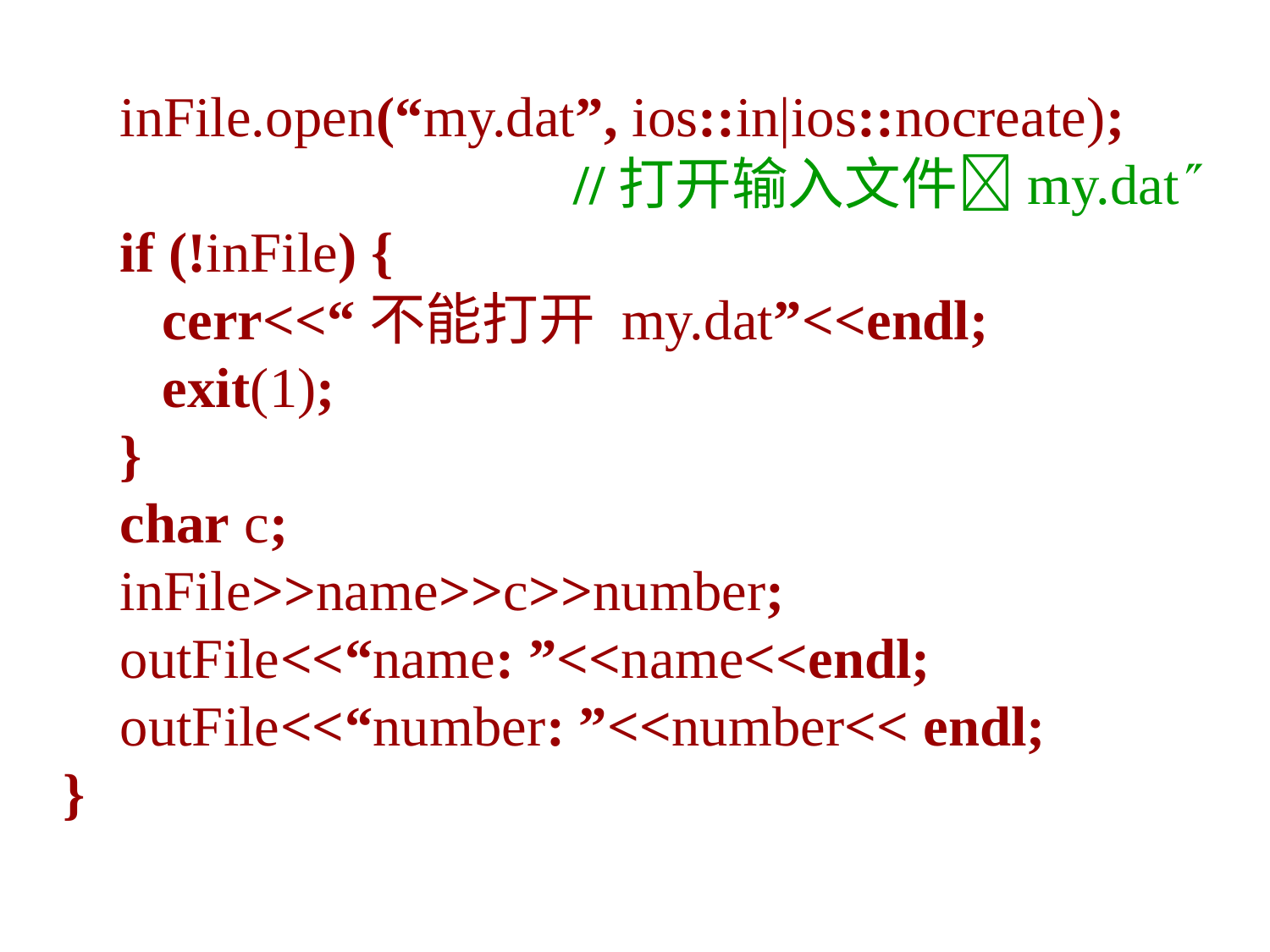

inFile.open(“my.dat”, ios::in|ios::nocreate);
                                    //打开输入文件″my.dat″
    if (!inFile) {
       cerr<<“不能打开 my.dat”<<endl;
       exit(1);
    }
    char c;
    inFile>>name>>c>>number;
    outFile<<“name: ”<<name<<endl;
    outFile<<“number: ”<<number<< endl;
}
70